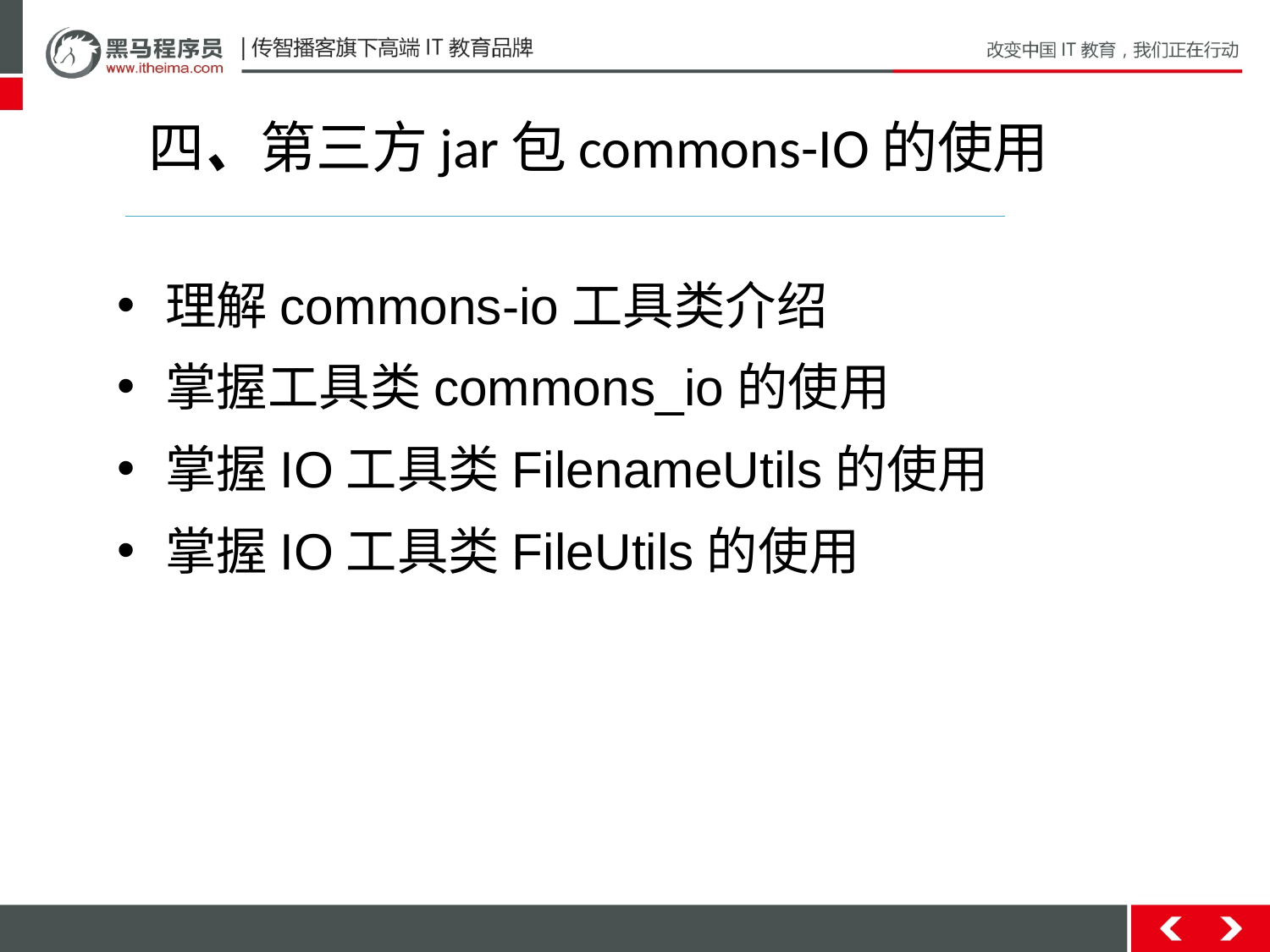

四、第三方jar包commons-IO的使用
理解commons-io工具类介绍
掌握工具类commons_io的使用
掌握IO工具类FilenameUtils的使用
掌握IO工具类FileUtils的使用